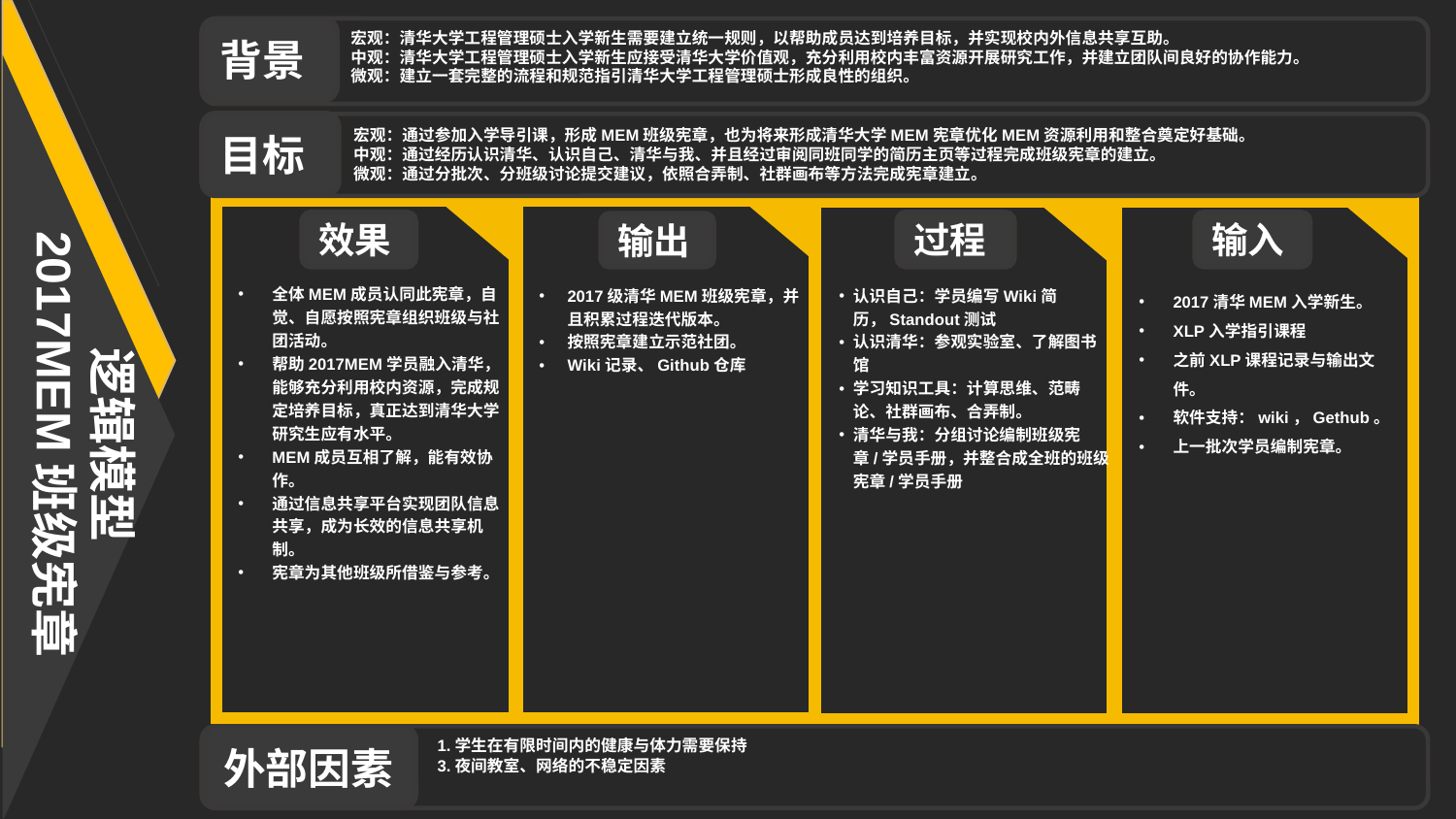

背景
目标

外部因素
宏观：清华大学工程管理硕士入学新生需要建立统一规则，以帮助成员达到培养目标，并实现校内外信息共享互助。
中观：清华大学工程管理硕士入学新生应接受清华大学价值观，充分利用校内丰富资源开展研究工作，并建立团队间良好的协作能力。
微观：建立一套完整的流程和规范指引清华大学工程管理硕士形成良性的组织。
宏观：通过参加入学导引课，形成MEM班级宪章，也为将来形成清华大学MEM宪章优化MEM资源利用和整合奠定好基础。
中观：通过经历认识清华、认识自己、清华与我、并且经过审阅同班同学的简历主页等过程完成班级宪章的建立。
微观：通过分批次、分班级讨论提交建议，依照合弄制、社群画布等方法完成宪章建立。
逻辑模型
2017MEM班级宪章
效果
过程
输入
输出
全体MEM成员认同此宪章，自觉、自愿按照宪章组织班级与社团活动。
帮助2017MEM学员融入清华，能够充分利用校内资源，完成规定培养目标，真正达到清华大学研究生应有水平。
MEM成员互相了解，能有效协作。
通过信息共享平台实现团队信息共享，成为长效的信息共享机制。
宪章为其他班级所借鉴与参考。
2017清华MEM入学新生。
XLP入学指引课程
之前XLP课程记录与输出文件。
软件支持：wiki，Gethub。
上一批次学员编制宪章。

2017级清华MEM班级宪章，并且积累过程迭代版本。
按照宪章建立示范社团。
Wiki记录、Github仓库
认识自己：学员编写Wiki简历，Standout测试
认识清华：参观实验室、了解图书馆
学习知识工具：计算思维、范畴论、社群画布、合弄制。
清华与我：分组讨论编制班级宪章/学员手册，并整合成全班的班级宪章/学员手册

 1.学生在有限时间内的健康与体力需要保持
 3.夜间教室、网络的不稳定因素